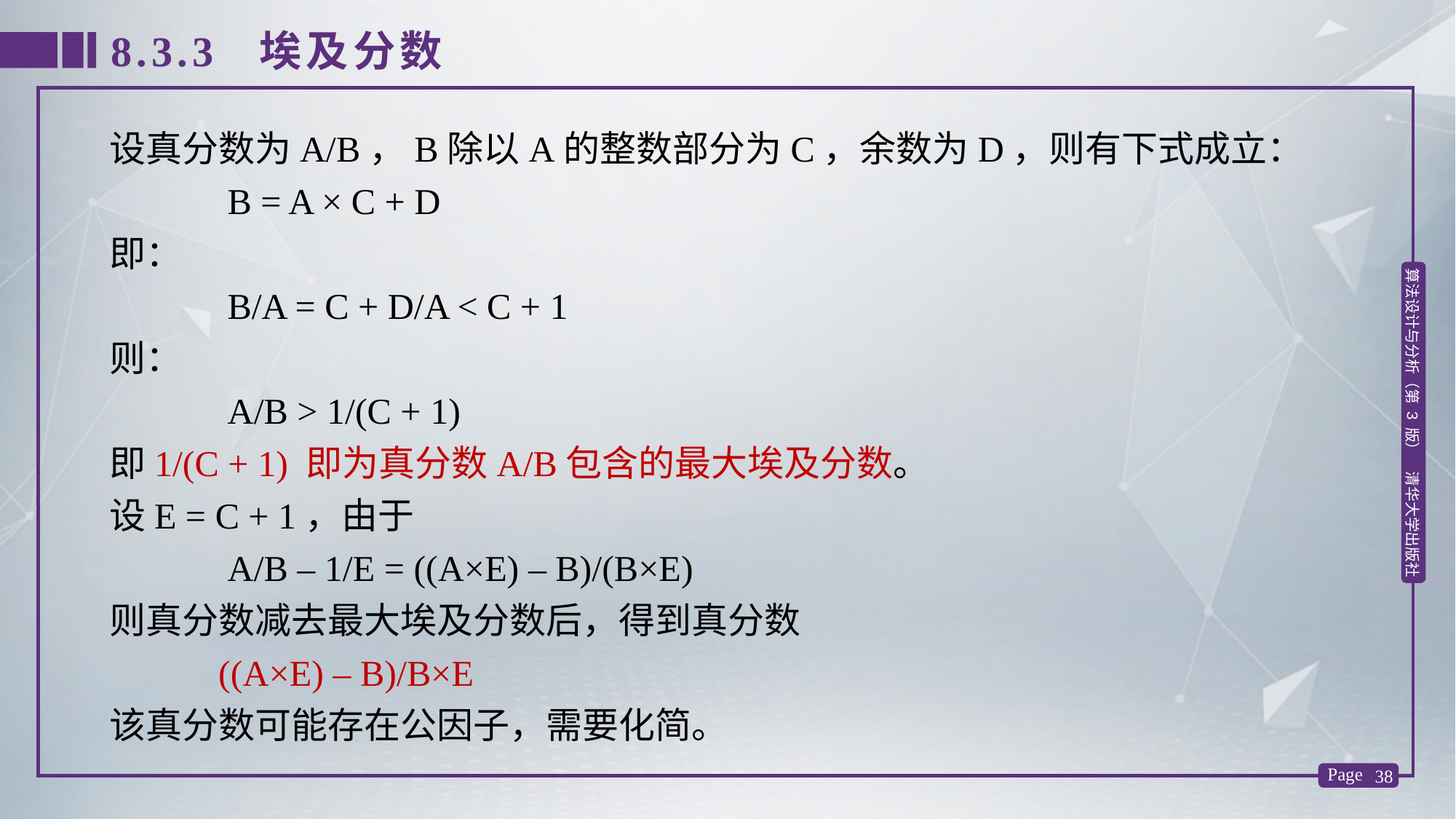

8.3.3  埃及分数
设真分数为A/B，B除以A的整数部分为C，余数为D，则有下式成立：
             B = A × C + D
即：
             B/A = C + D/A < C + 1
则：
             A/B > 1/(C + 1)
即1/(C + 1) 即为真分数A/B包含的最大埃及分数。
设E = C + 1，由于
             A/B – 1/E = ((A×E) – B)/(B×E)
则真分数减去最大埃及分数后，得到真分数
            ((A×E) – B)/B×E
该真分数可能存在公因子，需要化简。